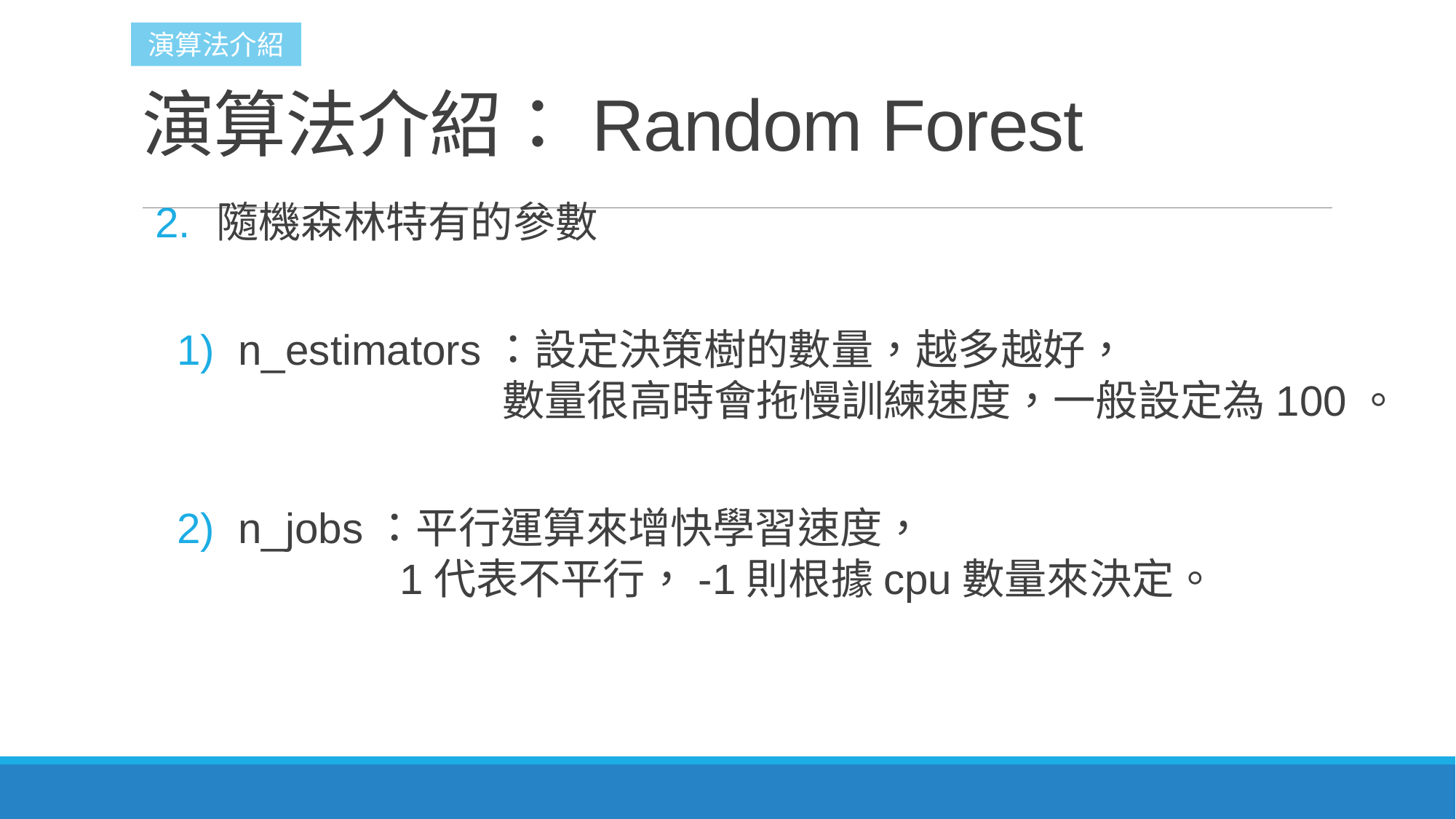

演算法介紹
# 演算法介紹：Random Forest
隨機森林特有的參數

n_estimators：設定決策樹的數量，越多越好，
                            數量很高時會拖慢訓練速度，一般設定為100。

n_jobs：平行運算來增快學習速度，
                1代表不平行，-1則根據cpu數量來決定。